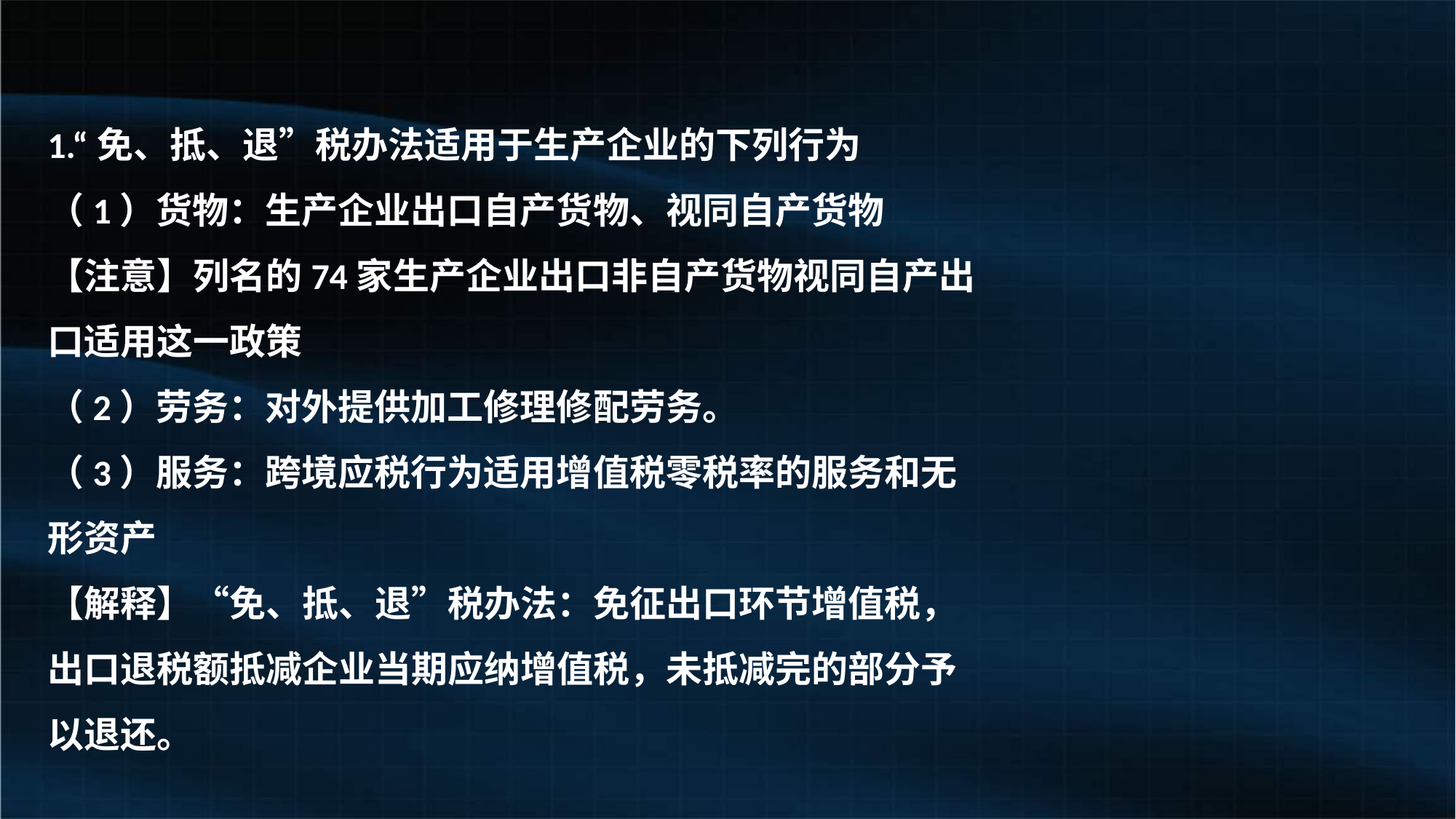

1.“免、抵、退”税办法适用于生产企业的下列行为
（1）货物：生产企业出口自产货物、视同自产货物
【注意】列名的74家生产企业出口非自产货物视同自产出口适用这一政策
（2）劳务：对外提供加工修理修配劳务。
（3）服务：跨境应税行为适用增值税零税率的服务和无形资产
【解释】“免、抵、退”税办法：免征出口环节增值税，出口退税额抵减企业当期应纳增值税，未抵减完的部分予以退还。